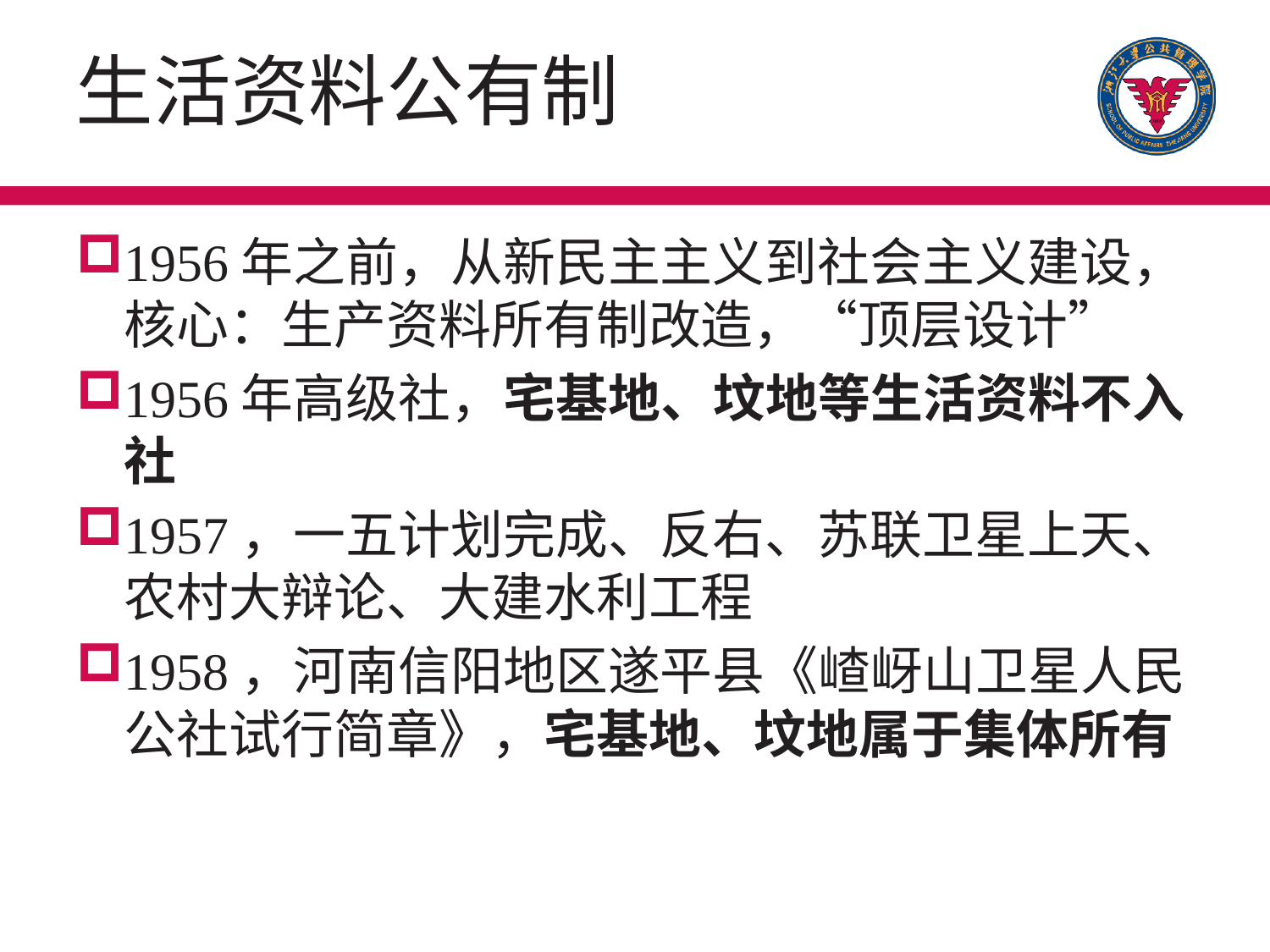

# 生活资料公有制
1956年之前，从新民主主义到社会主义建设，核心：生产资料所有制改造，“顶层设计”
1956年高级社，宅基地、坟地等生活资料不入社
1957，一五计划完成、反右、苏联卫星上天、农村大辩论、大建水利工程
1958，河南信阳地区遂平县《嵖岈山卫星人民公社试行简章》，宅基地、坟地属于集体所有